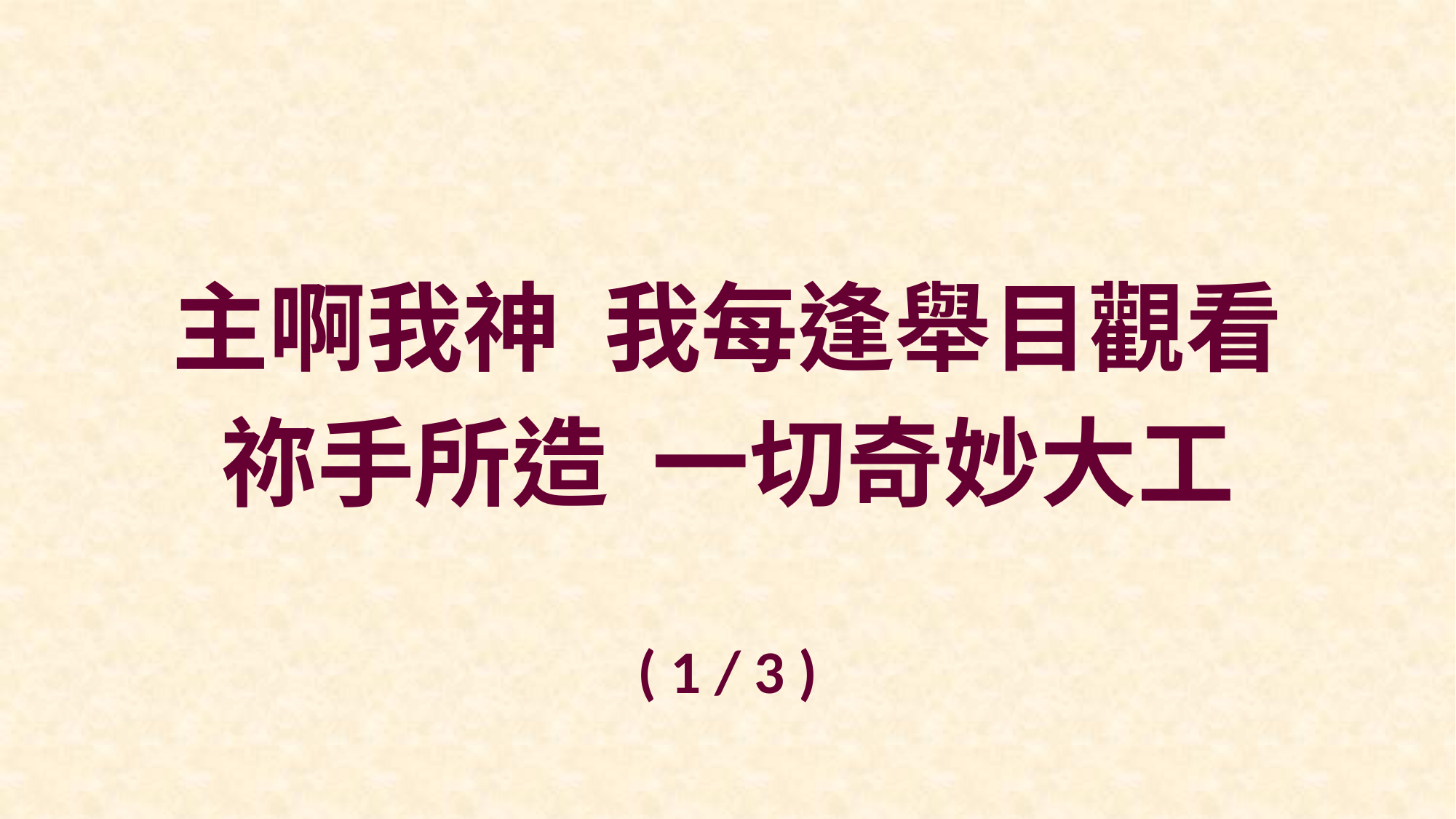

主啊我神  我每逢舉目觀看
祢手所造  一切奇妙大工
( 1 / 3 )